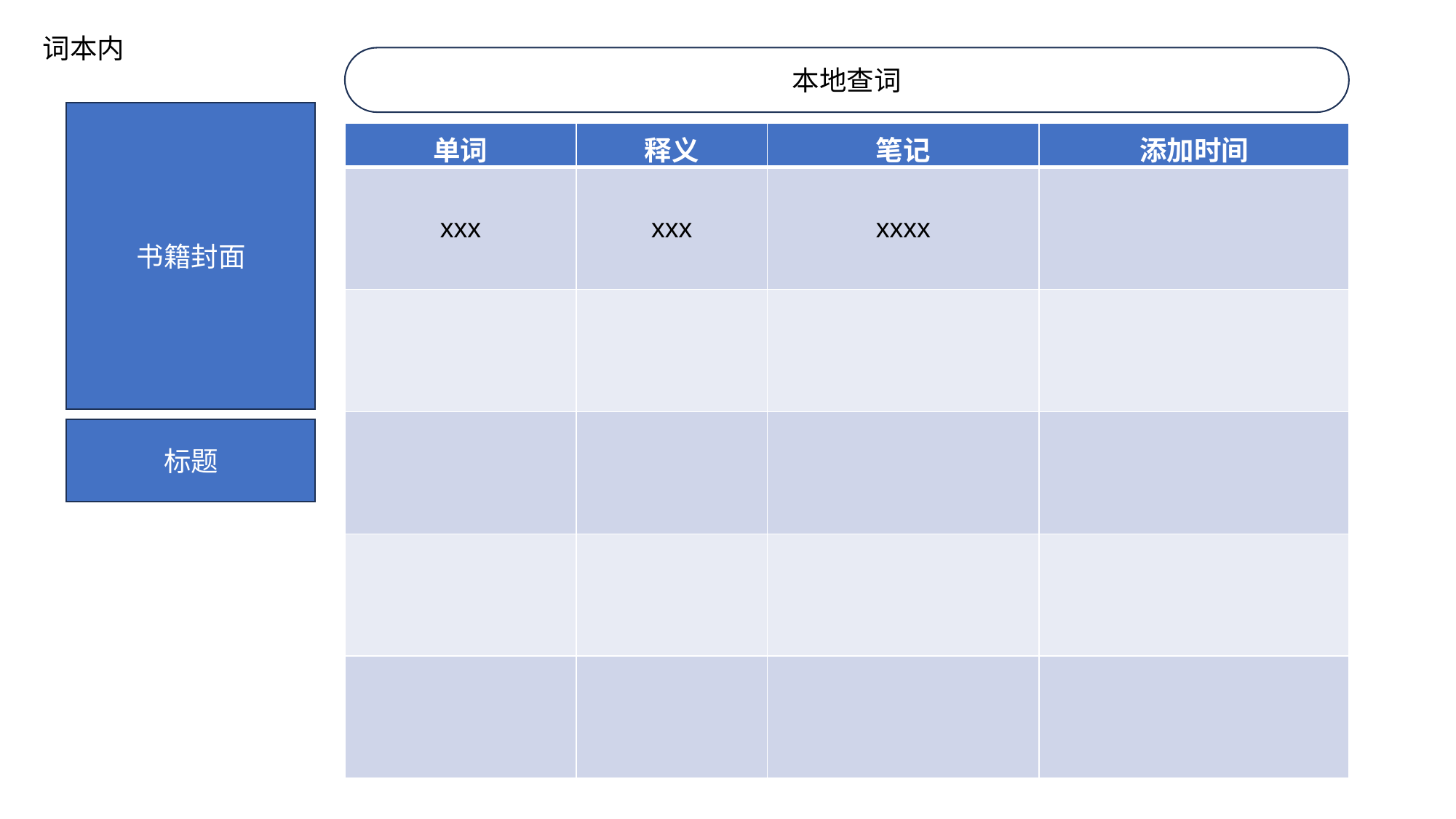

词本内
本地查词
书籍封面
| 单词 | 释义 | 笔记 | 添加时间 |
| --- | --- | --- | --- |
| xxx | xxx | xxxx |  |
|  |  |  |  |
|  |  |  |  |
|  |  |  |  |
|  |  |  |  |
标题